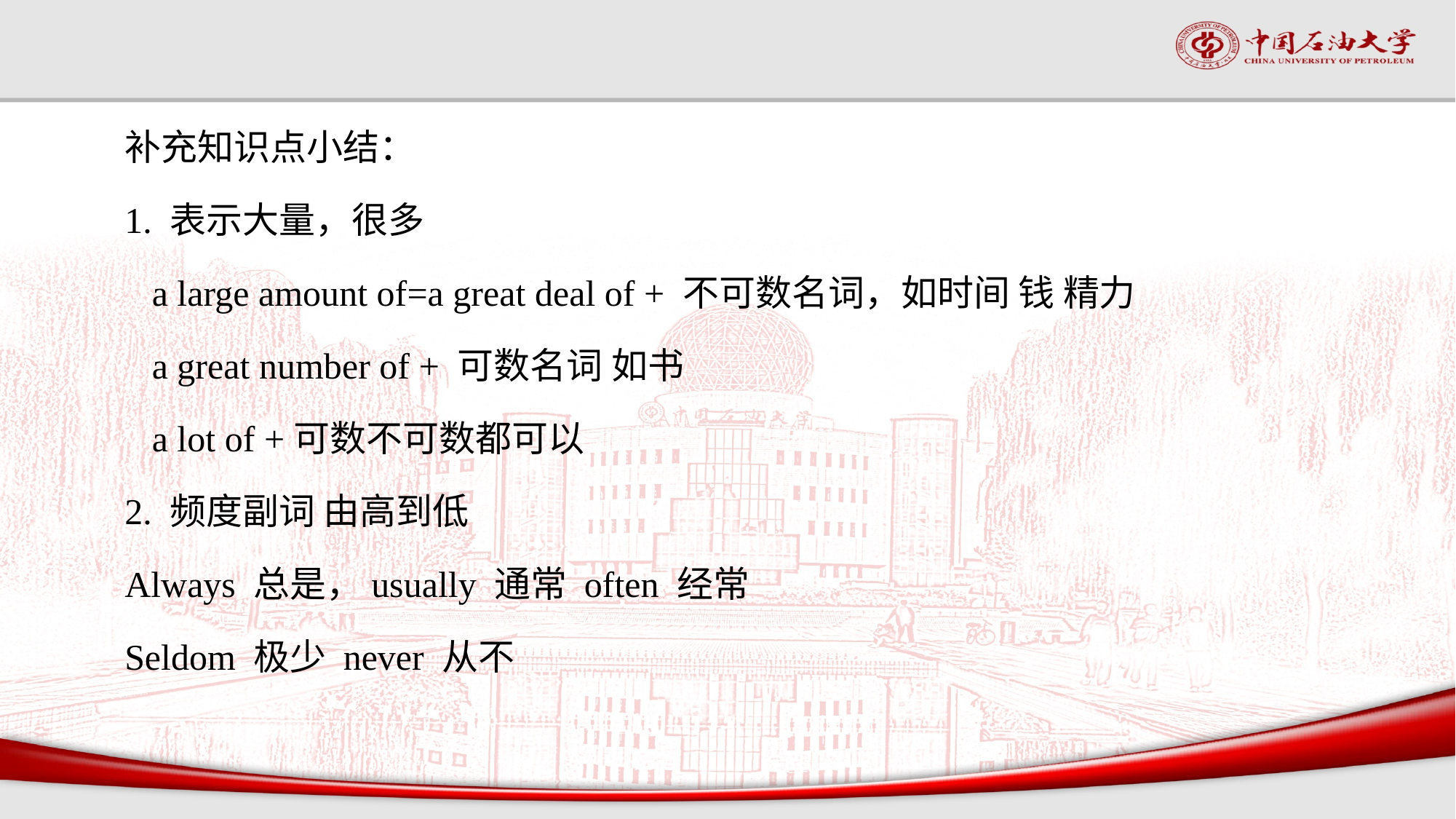

#
补充知识点小结：
1. 表示大量，很多
   a large amount of=a great deal of + 不可数名词，如时间 钱 精力
   a great number of + 可数名词 如书
   a lot of +可数不可数都可以
2. 频度副词 由高到低
Always 总是，usually 通常 often 经常
Seldom 极少 never 从不